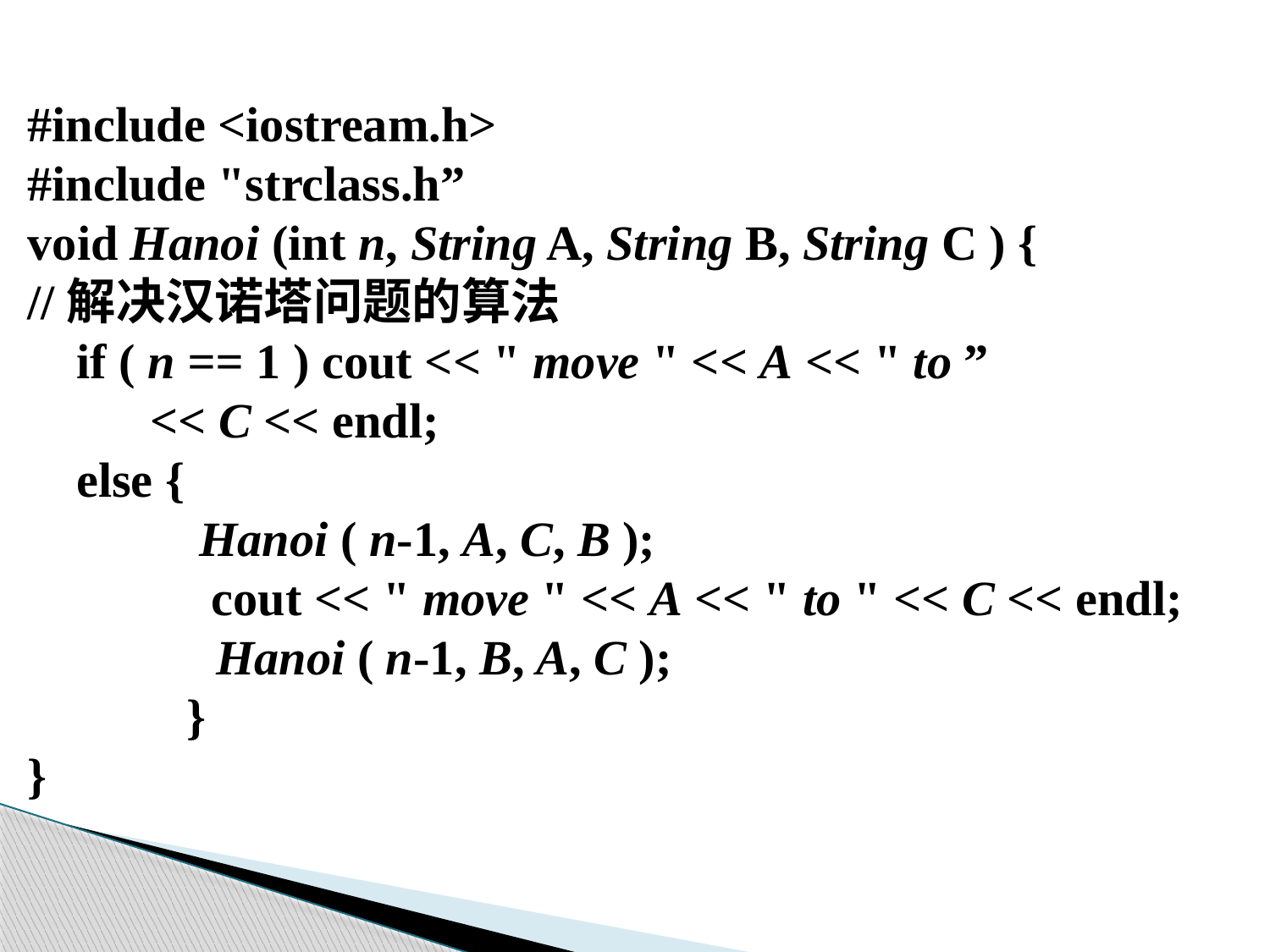

#include <iostream.h>
#include "strclass.h”
void Hanoi (int n, String A, String B, String C ) {
//解决汉诺塔问题的算法
    if ( n == 1 ) cout << " move " << A << " to ”
          << C << endl;
    else {
              Hanoi ( n-1, A, C, B );
               cout << " move " << A << " to " << C << endl;	     Hanoi ( n-1, B, A, C );
             }
}